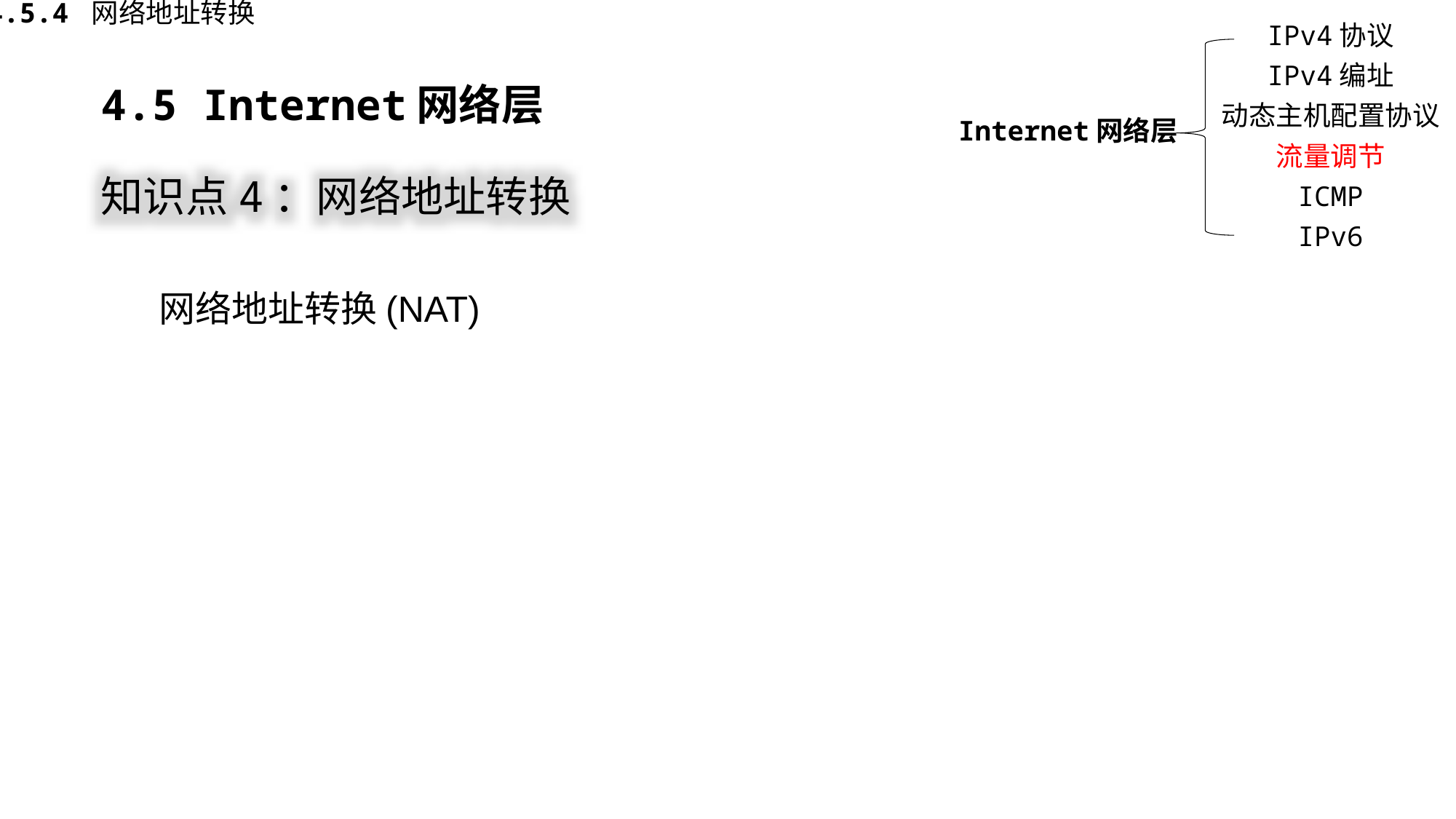

4.5.4 网络地址转换

IPv4协议

IPv4编址
动态主机配置协议
Internet网络层
流量调节
ICMP
IPv6
4.5 Internet网络层
知识点4：网络地址转换
网络地址转换(NAT)